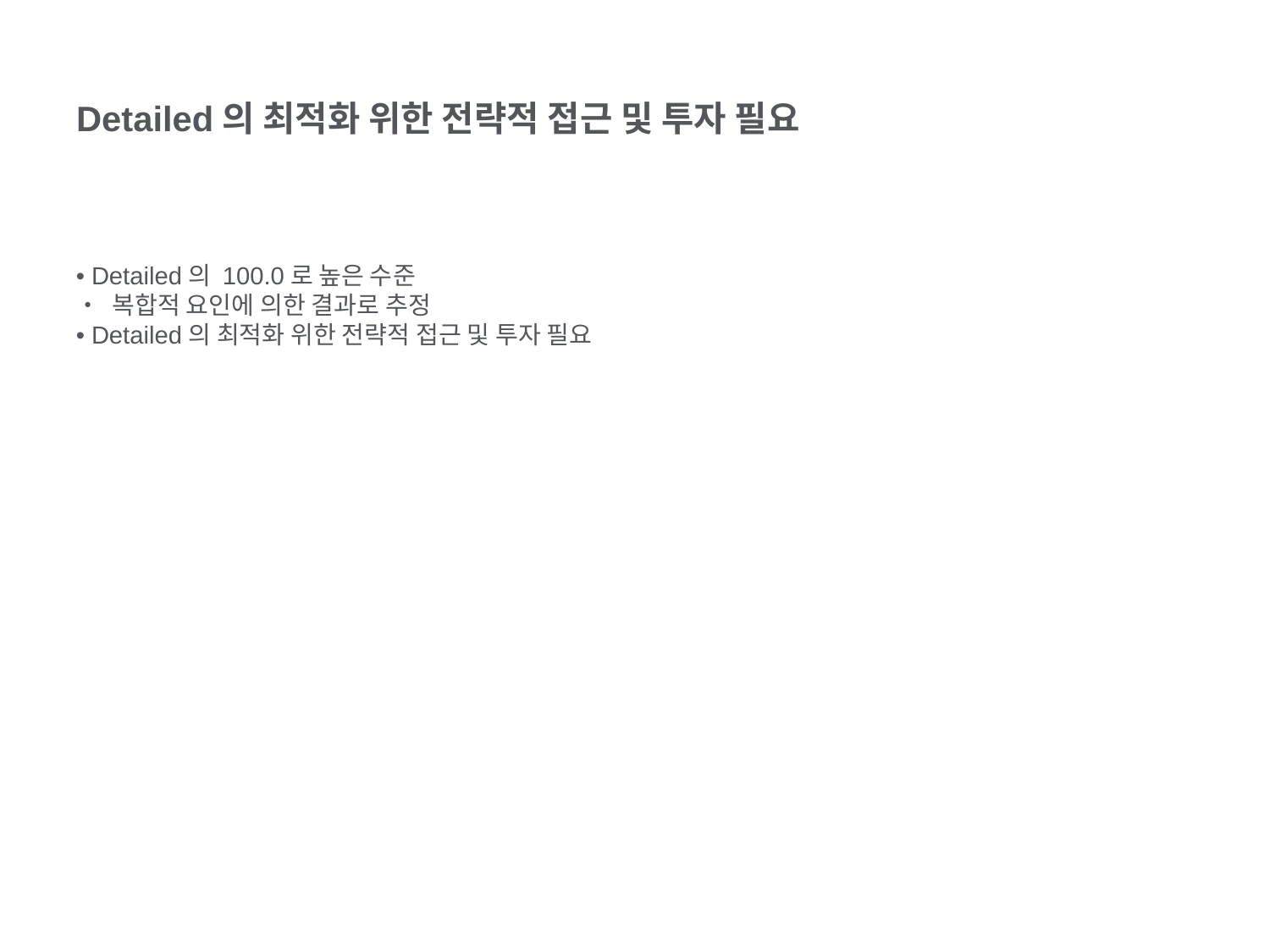

# Detailed의 최적화 위한 전략적 접근 및 투자 필요
• Detailed의 100.0로 높은 수준
• 복합적 요인에 의한 결과로 추정
• Detailed의 최적화 위한 전략적 접근 및 투자 필요